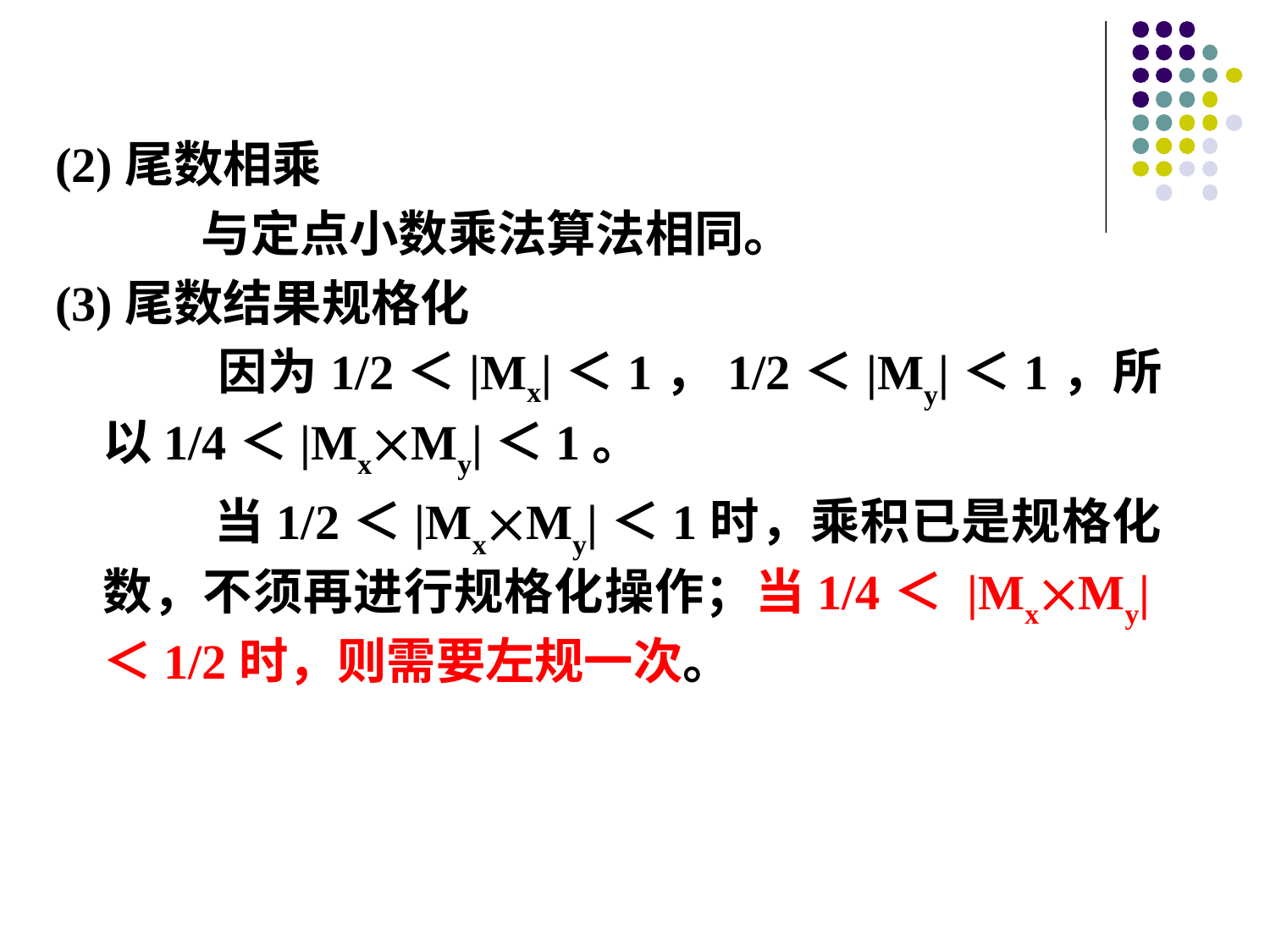

(2)尾数相乘
            与定点小数乘法算法相同。
(3)尾数结果规格化
            因为1/2＜|Mx|＜1，1/2＜|My|＜1，所以1/4＜|Mx×My|＜1。
            当1/2＜|Mx×My|＜1时，乘积已是规格化数，不须再进行规格化操作；当1/4＜ |Mx×My|＜1/2时，则需要左规一次。
198